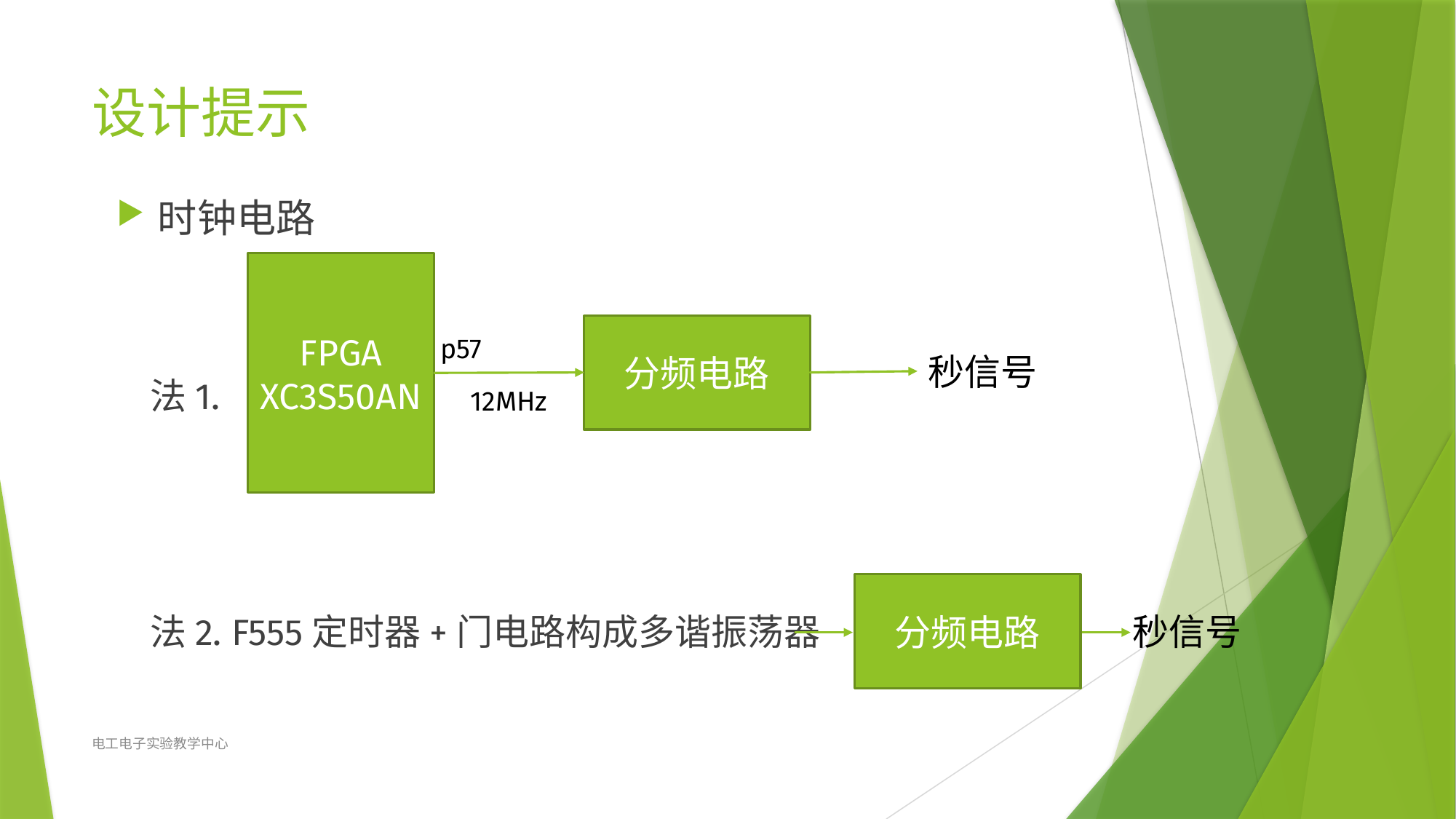

# 设计提示
时钟电路

   法1.

   法2. F555定时器+门电路构成多谐振荡器
FPGA
XC3S50AN
分频电路
p57
秒信号
12MHz
分频电路
秒信号
电工电子实验教学中心